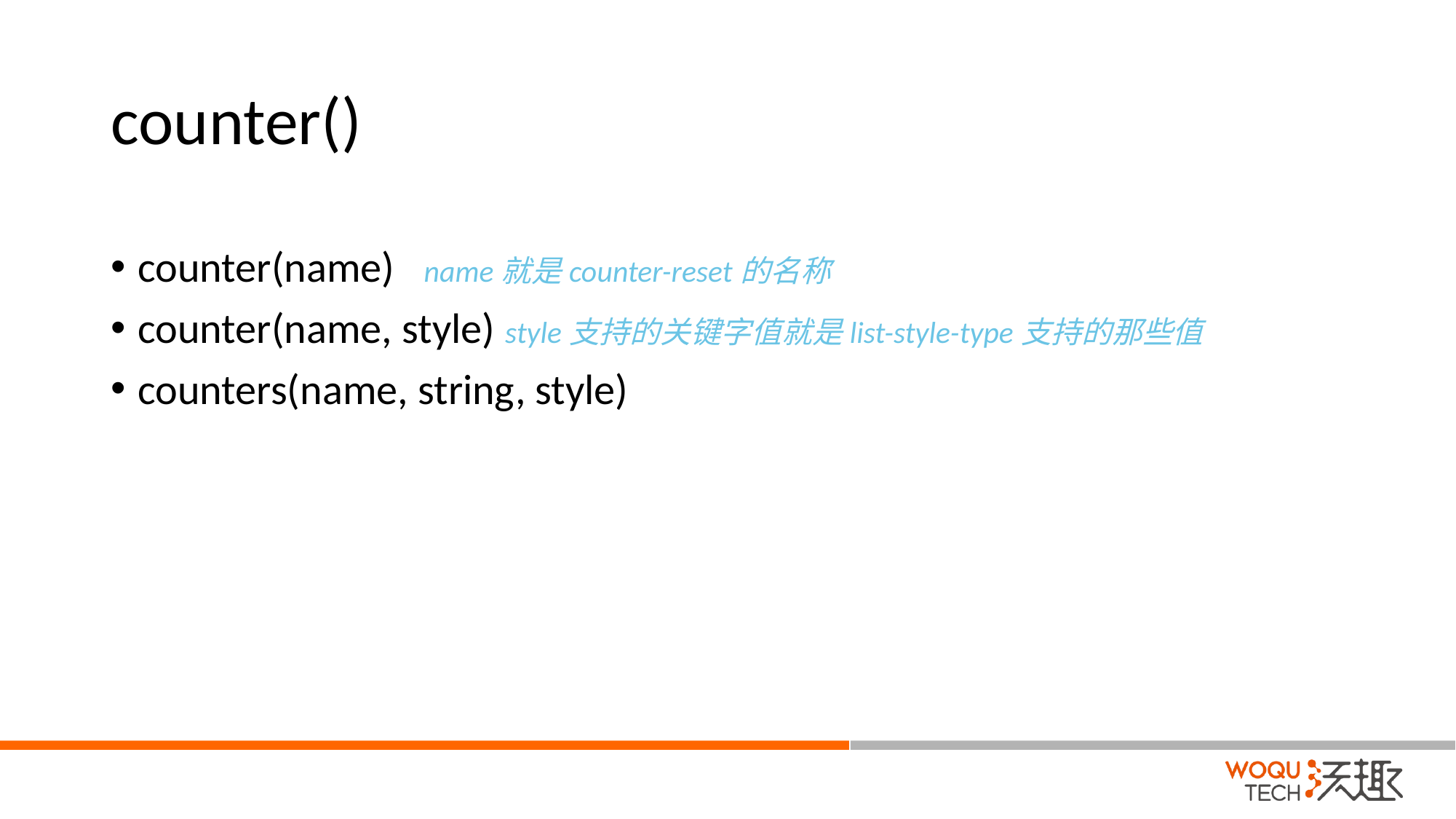

# counter()
counter(name)   name就是counter-reset的名称
counter(name, style) style支持的关键字值就是list-style-type支持的那些值
counters(name, string, style)

9